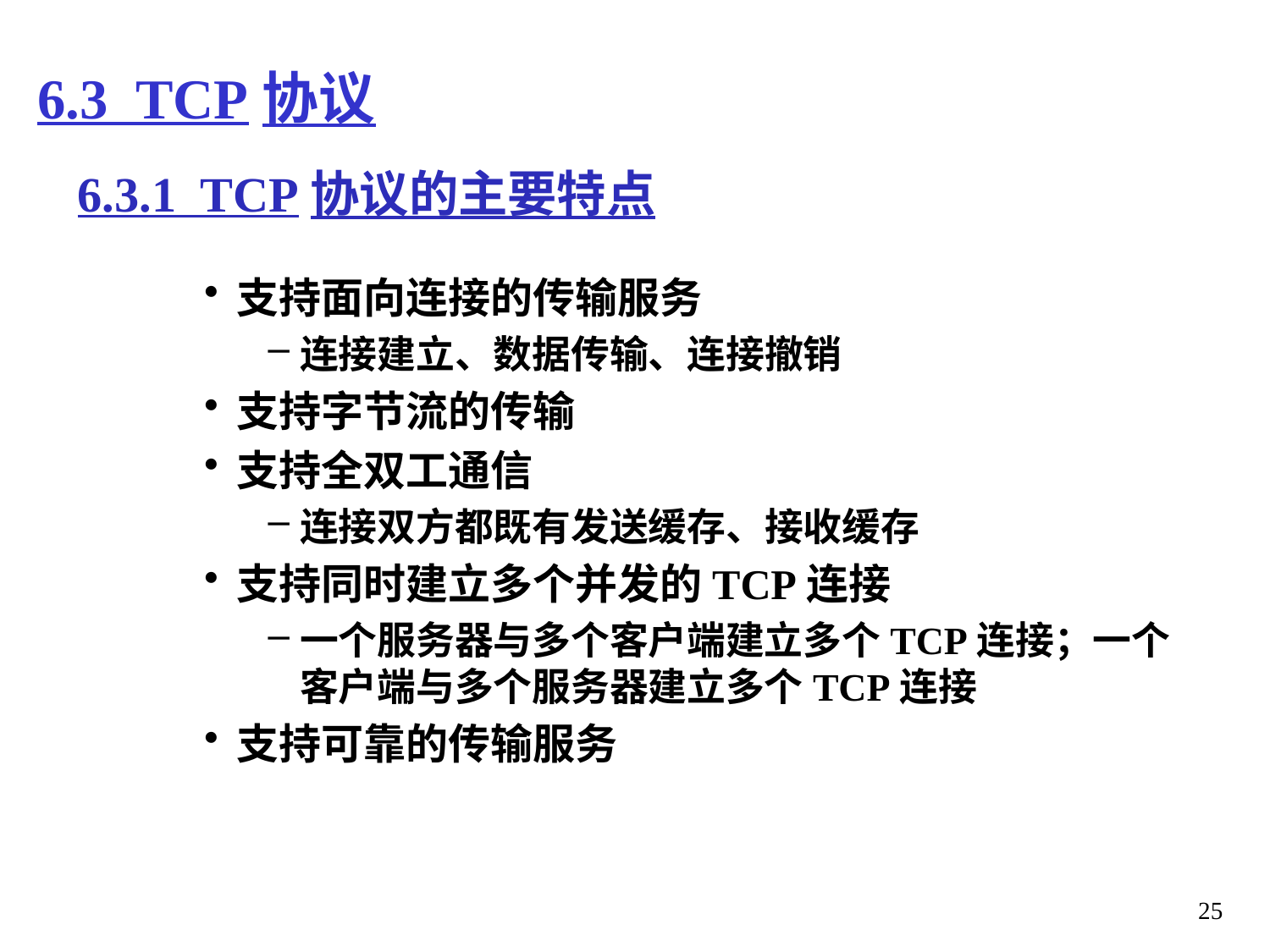

# 6.3  TCP协议
6.3.1  TCP协议的主要特点

支持面向连接的传输服务
连接建立、数据传输、连接撤销
支持字节流的传输
支持全双工通信
连接双方都既有发送缓存、接收缓存
支持同时建立多个并发的TCP连接
一个服务器与多个客户端建立多个TCP连接；一个客户端与多个服务器建立多个TCP连接
支持可靠的传输服务
25